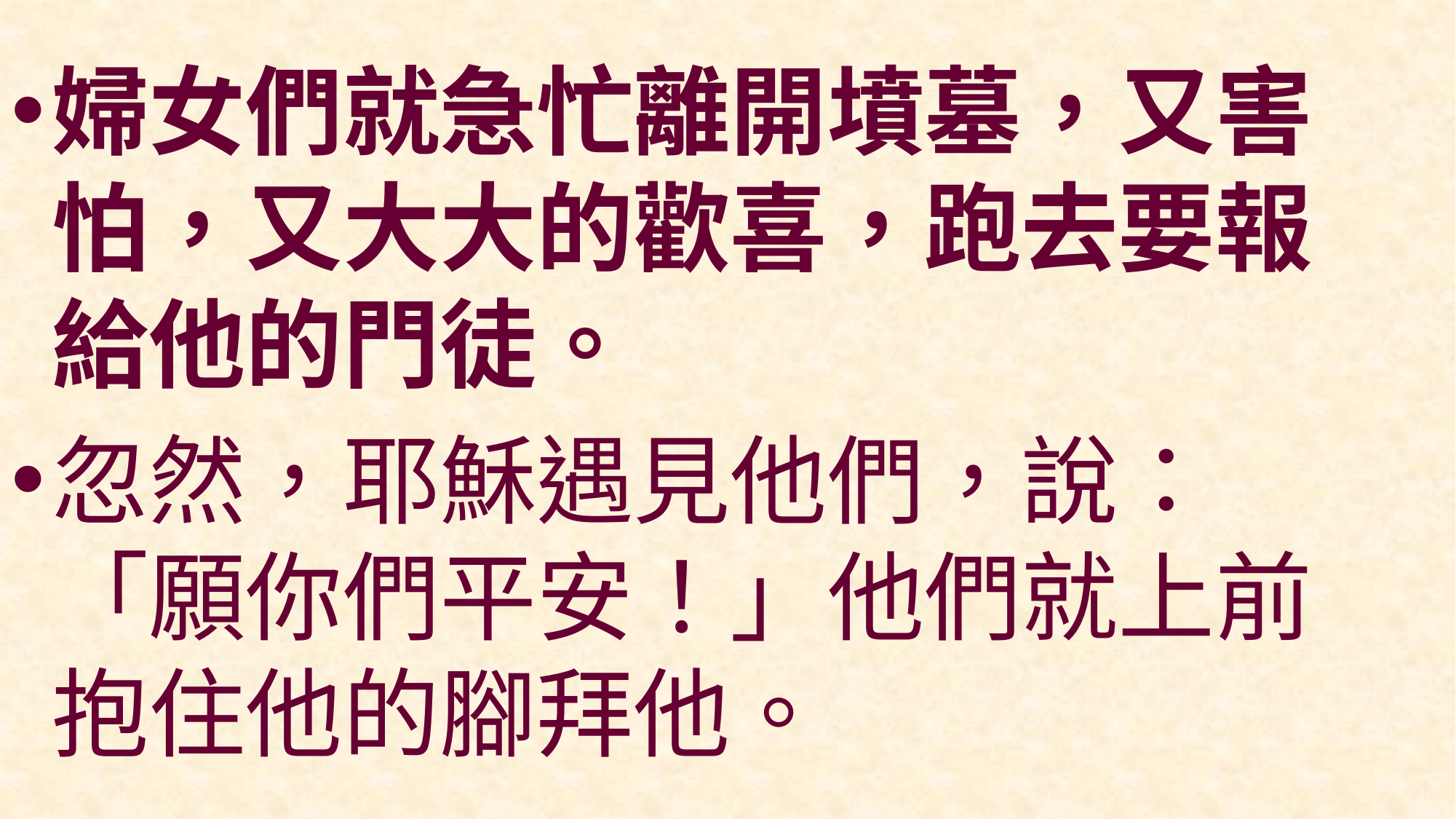

婦女們就急忙離開墳墓，又害怕，又大大的歡喜，跑去要報給他的門徒。
忽然，耶穌遇見他們，說：「願你們平安！」他們就上前抱住他的腳拜他。